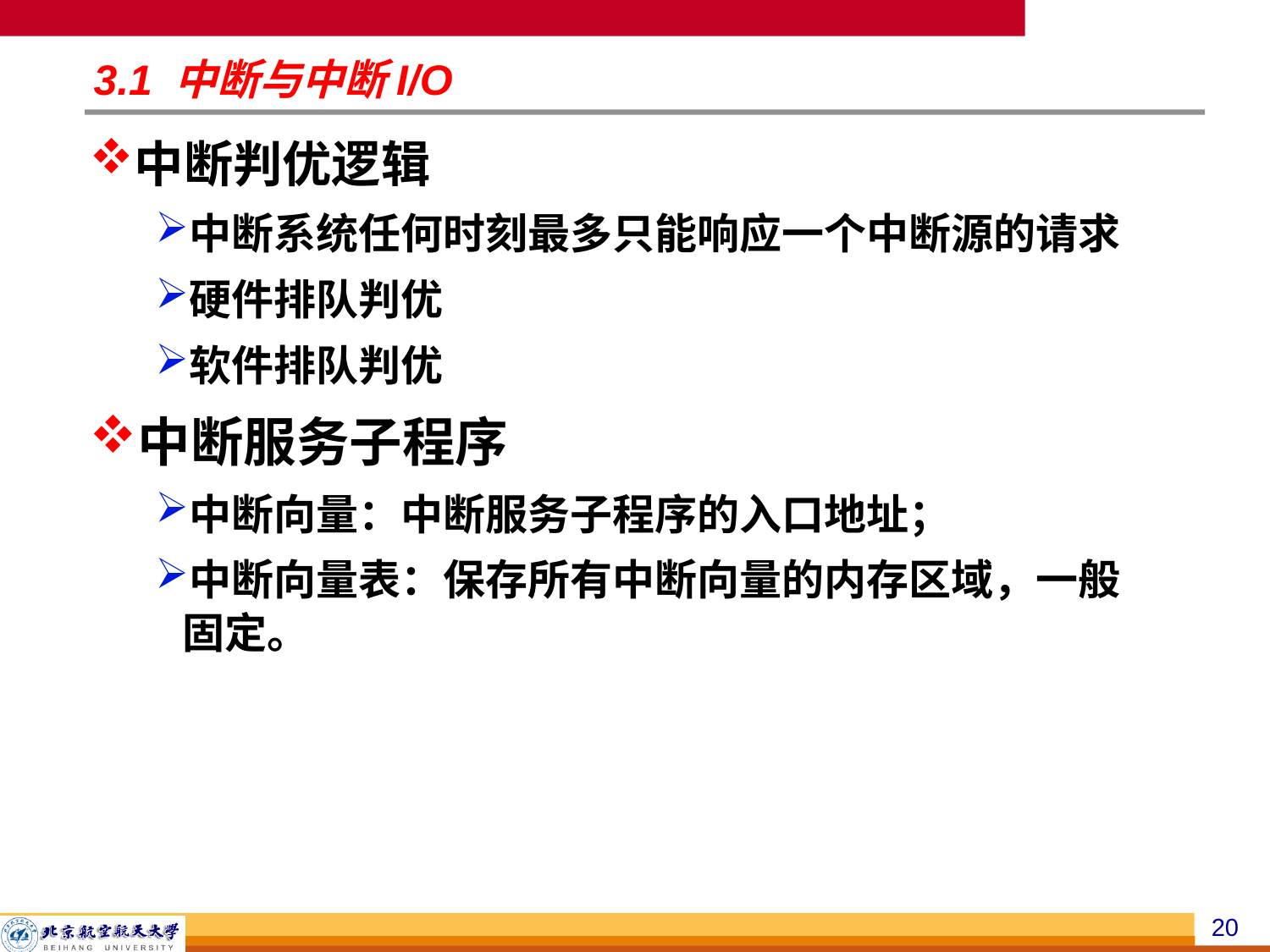

# 3.1 中断与中断I/O
中断判优逻辑
中断系统任何时刻最多只能响应一个中断源的请求
硬件排队判优
软件排队判优
中断服务子程序
中断向量：中断服务子程序的入口地址；
中断向量表：保存所有中断向量的内存区域，一般固定。